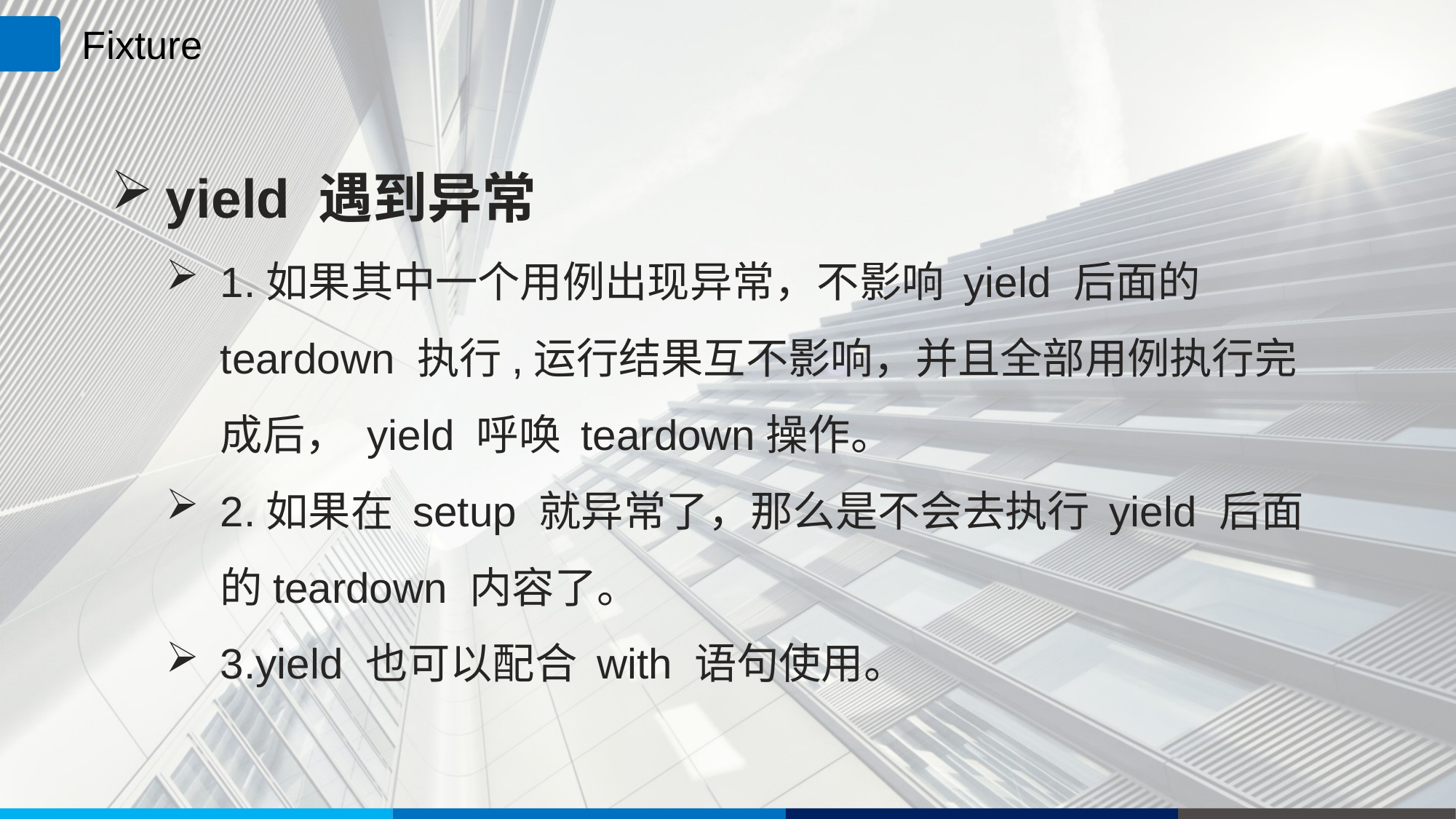

Fixture

yield 遇到异常
1.如果其中一个用例出现异常，不影响 yield 后面的 teardown 执行,运行结果互不影响，并且全部用例执行完成后， yield 呼唤 teardown操作。
2.如果在 setup 就异常了，那么是不会去执行 yield 后面的teardown 内容了。
3.yield 也可以配合 with 语句使用。